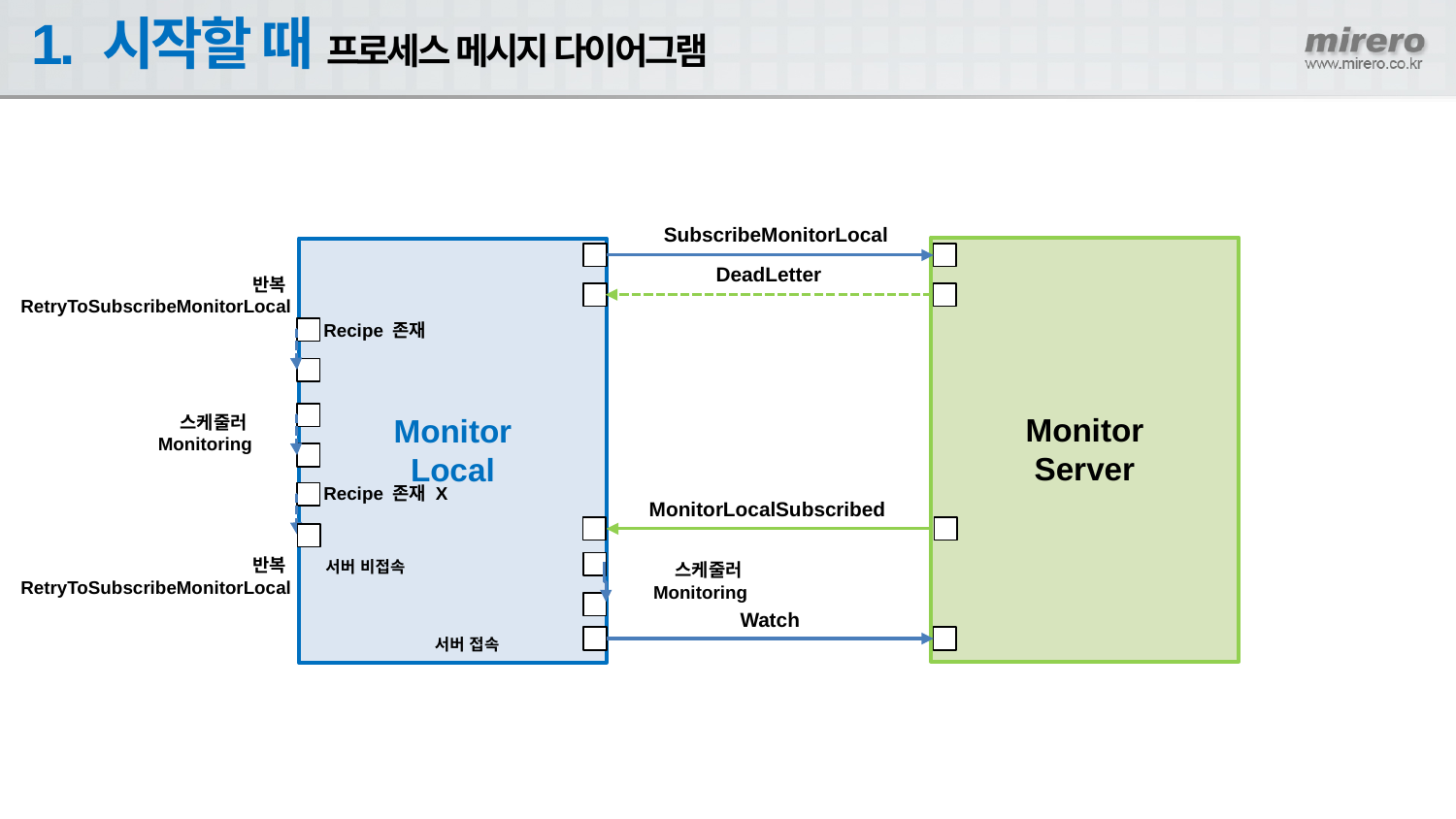

# 1. 시작할 때 프로세스 메시지 다이어그램
SubscribeMonitorLocal

DeadLetter
반복
RetryToSubscribeMonitorLocal

  Recipe 존재

Monitor
Server
스케줄러
Monitoring

Monitor
Local

  Recipe 존재 X

MonitorLocalSubscribed

반복
RetryToSubscribeMonitorLocal
   서버 비접속
스케줄러
Monitoring

Watch

                                 서버 접속